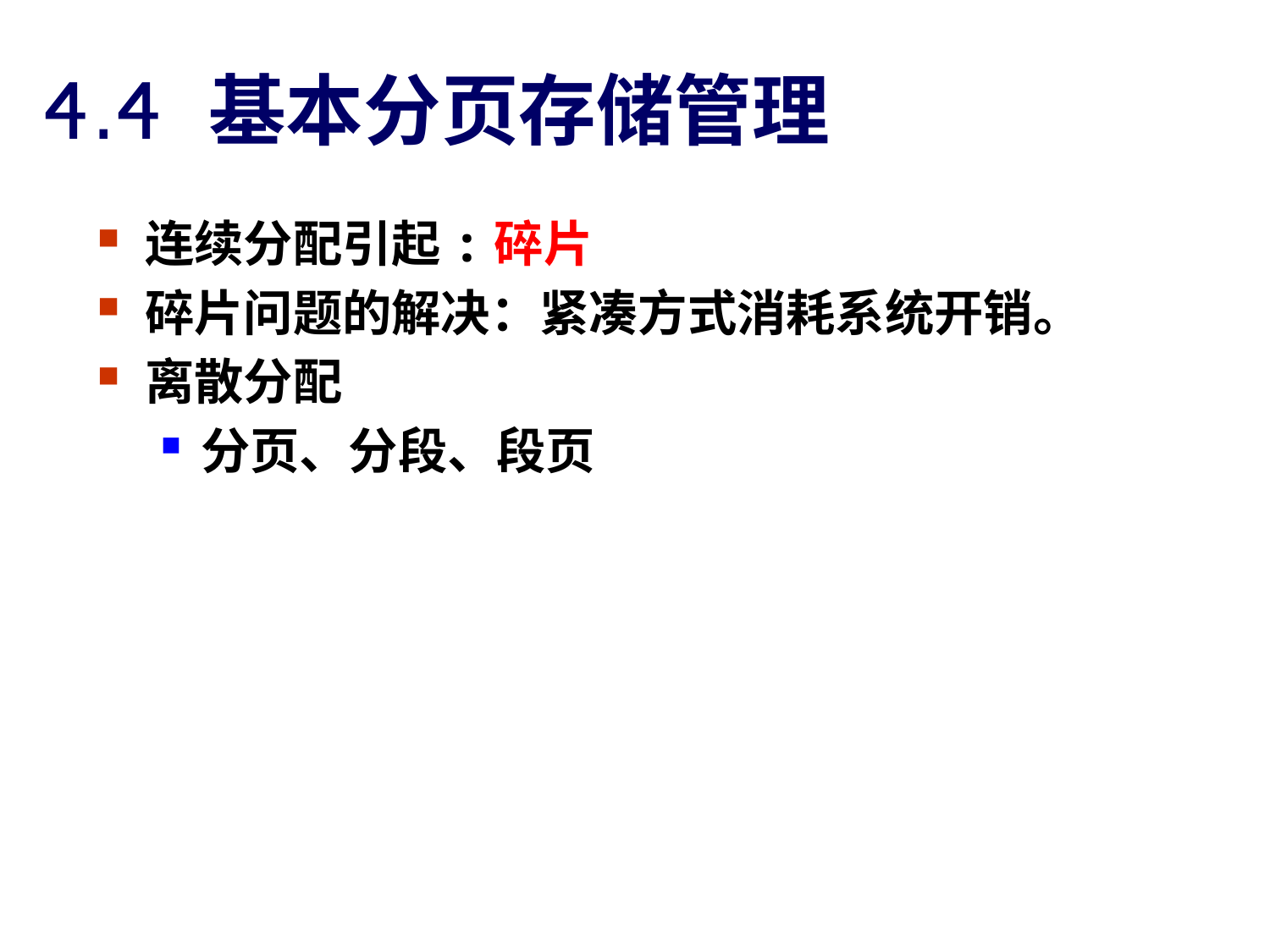

# 4.4 基本分页存储管理
连续分配引起:碎片
碎片问题的解决：紧凑方式消耗系统开销。
离散分配
分页、分段、段页